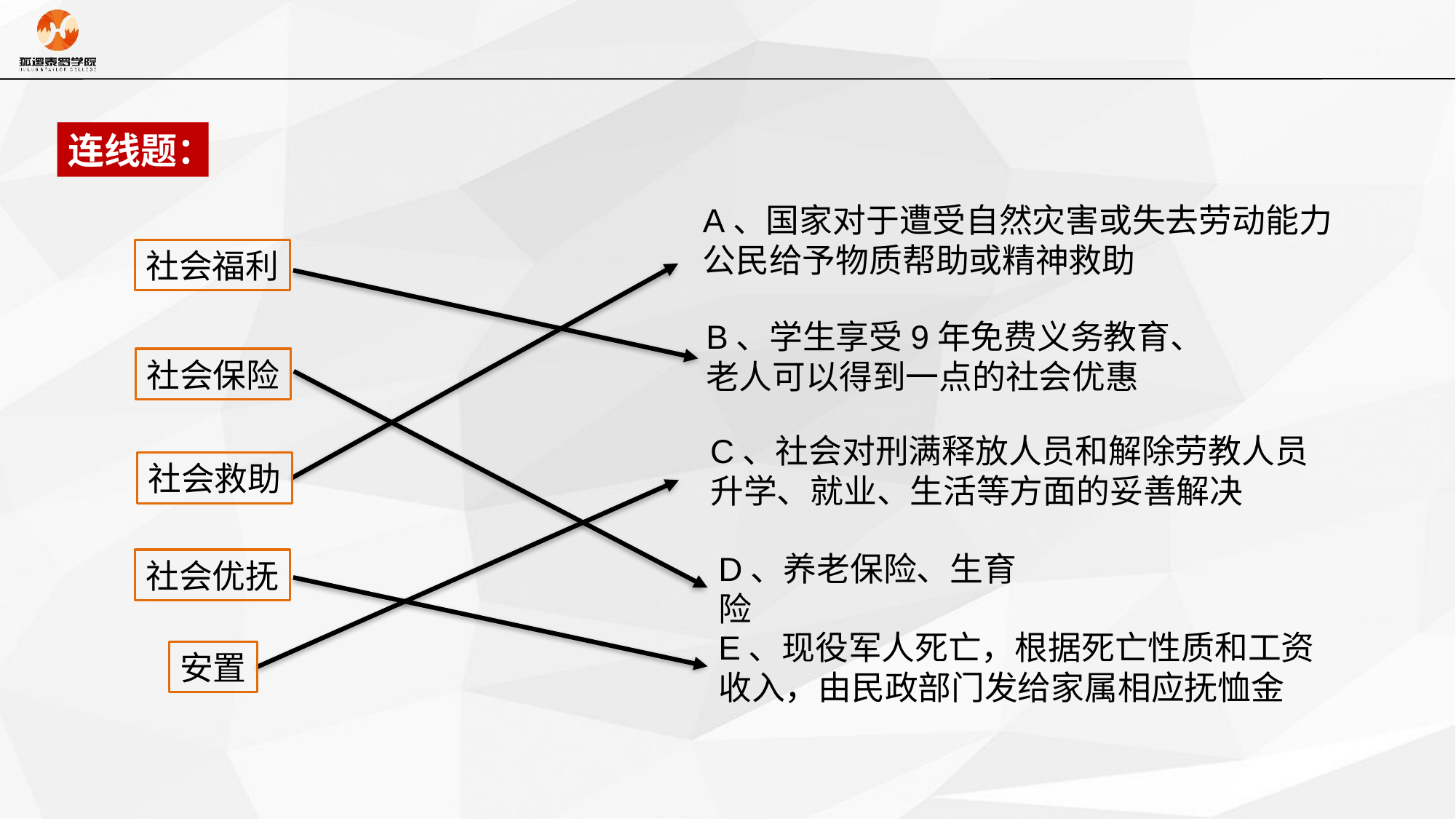

连线题：
A、国家对于遭受自然灾害或失去劳动能力公民给予物质帮助或精神救助
社会福利
B、学生享受9年免费义务教育、老人可以得到一点的社会优惠
社会保险
C、社会对刑满释放人员和解除劳教人员升学、就业、生活等方面的妥善解决
社会救助
D、养老保险、生育险
社会优抚
E、现役军人死亡，根据死亡性质和工资收入，由民政部门发给家属相应抚恤金
安置